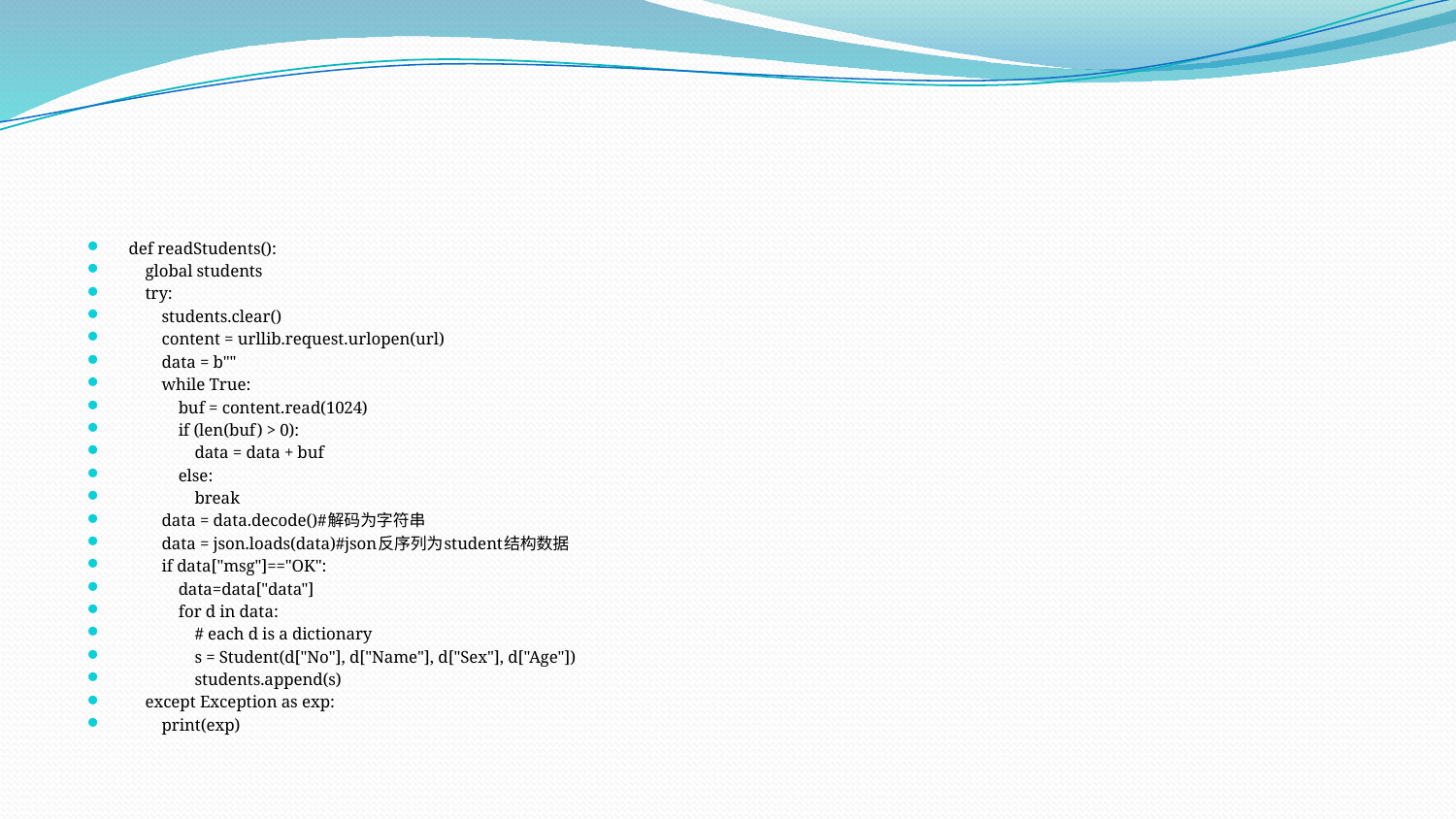

#
def readStudents():
    global students
    try:
        students.clear()
        content = urllib.request.urlopen(url)
        data = b""
        while True:
            buf = content.read(1024)
            if (len(buf) > 0):
                data = data + buf
            else:
                break
        data = data.decode()#解码为字符串
        data = json.loads(data)#json反序列为student结构数据
        if data["msg"]=="OK":
            data=data["data"]
            for d in data:
                # each d is a dictionary
                s = Student(d["No"], d["Name"], d["Sex"], d["Age"])
                students.append(s)
    except Exception as exp:
        print(exp)